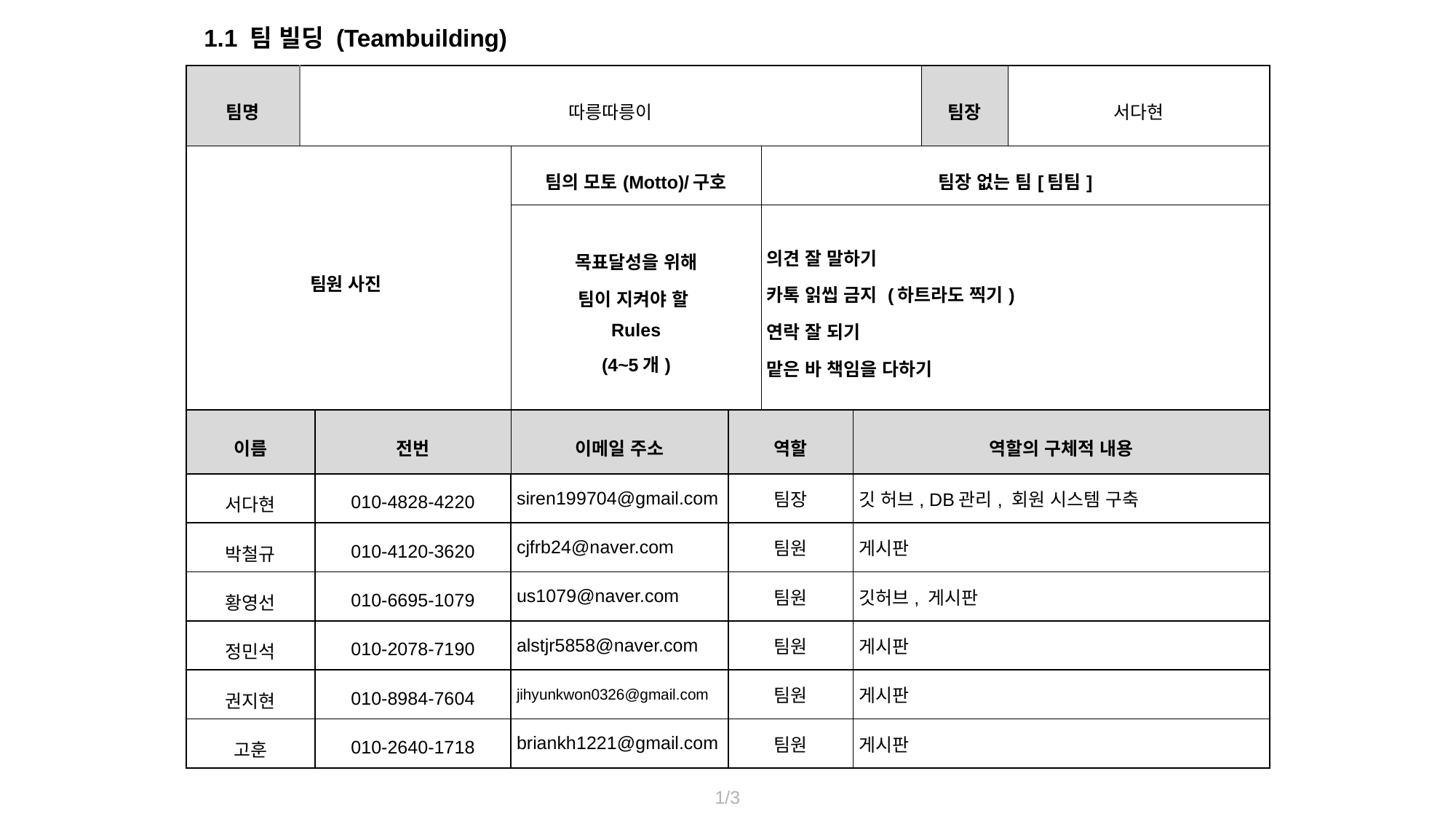

1.1 팀 빌딩 (Teambuilding)
| 팀명 | 따릉따릉이 |  |  |  |  |  | 팀장 | 서다현 |
| --- | --- | --- | --- | --- | --- | --- | --- | --- |
| 팀원 사진 |  |  | 팀의 모토(Motto)/구호 |  | 팀장 없는 팀[팀팀] |  |  |  |
|  |  |  | 목표달성을 위해 팀이 지켜야 할 Rules (4~5개) |  | 의견 잘 말하기 카톡 읽씹 금지 (하트라도 찍기) 연락 잘 되기 맡은 바 책임을 다하기 |  |  |  |
| 이름 |  | 전번 | 이메일 주소 | 역할 |  | 역할의 구체적 내용 |  |  |
| 서다현 |  | 010-4828-4220 | siren199704@gmail.com | 팀장 |  | 깃 허브, DB관리, 회원 시스템 구축 |  |  |
| 박철규 |  | 010-4120-3620 | cjfrb24@naver.com | 팀원 |  | 게시판 |  |  |
| 황영선 |  | 010-6695-1079 | us1079@naver.com | 팀원 |  | 깃허브, 게시판 |  |  |
| 정민석 |  | 010-2078-7190 | alstjr5858@naver.com | 팀원 |  | 게시판 |  |  |
| 권지현 |  | 010-8984-7604 | jihyunkwon0326@gmail.com | 팀원 |  | 게시판 |  |  |
| 고훈 |  | 010-2640-1718 | briankh1221@gmail.com | 팀원 |  | 게시판 |  |  |
1/3